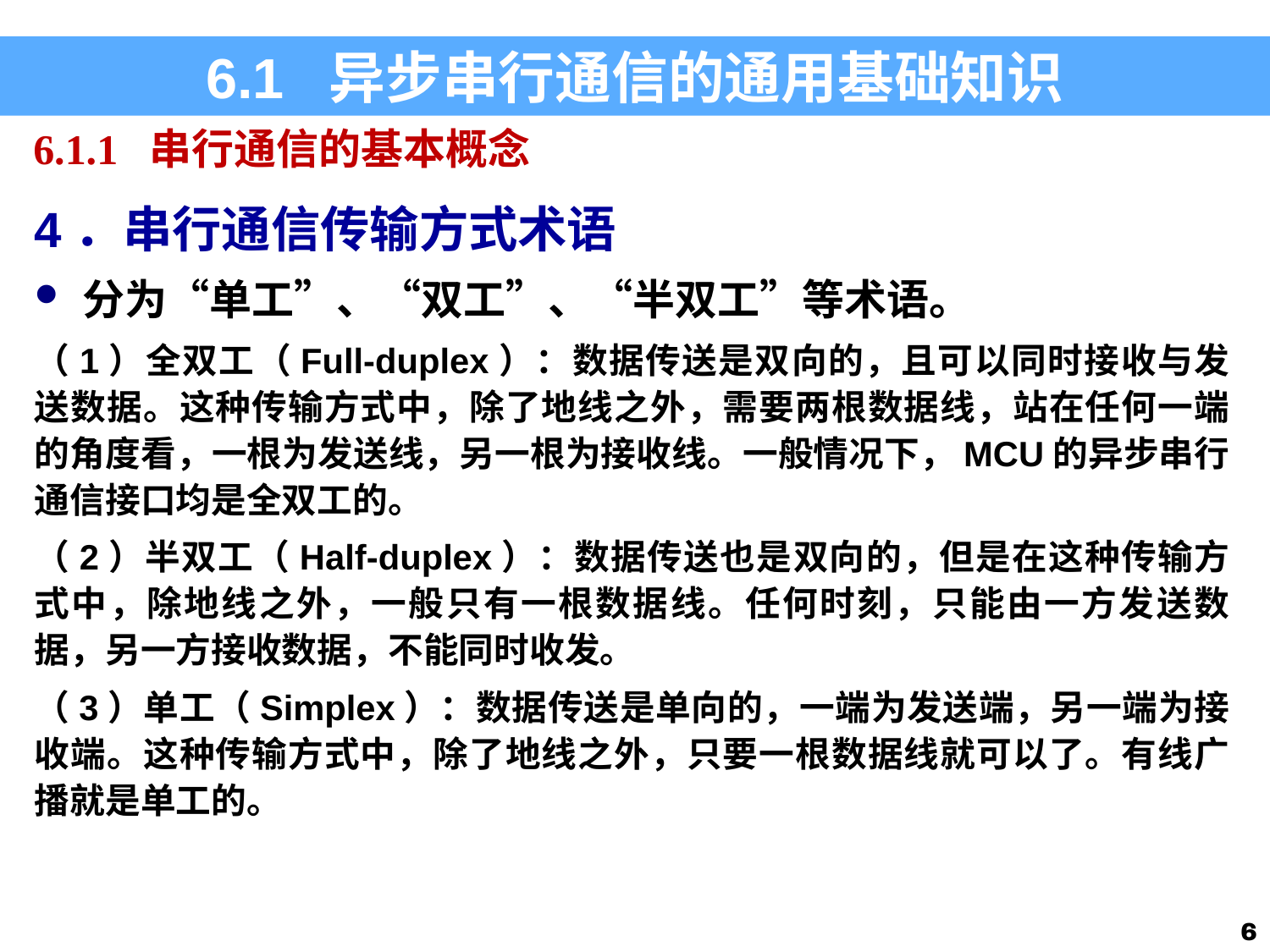

6.1  异步串行通信的通用基础知识
6.1.1  串行通信的基本概念
4．串行通信传输方式术语
分为“单工”、“双工”、“半双工”等术语。
（1）全双工（Full-duplex）：数据传送是双向的，且可以同时接收与发送数据。这种传输方式中，除了地线之外，需要两根数据线，站在任何一端的角度看，一根为发送线，另一根为接收线。一般情况下，MCU的异步串行通信接口均是全双工的。
（2）半双工（Half-duplex）：数据传送也是双向的，但是在这种传输方式中，除地线之外，一般只有一根数据线。任何时刻，只能由一方发送数据，另一方接收数据，不能同时收发。
（3）单工（Simplex）：数据传送是单向的，一端为发送端，另一端为接收端。这种传输方式中，除了地线之外，只要一根数据线就可以了。有线广播就是单工的。

6